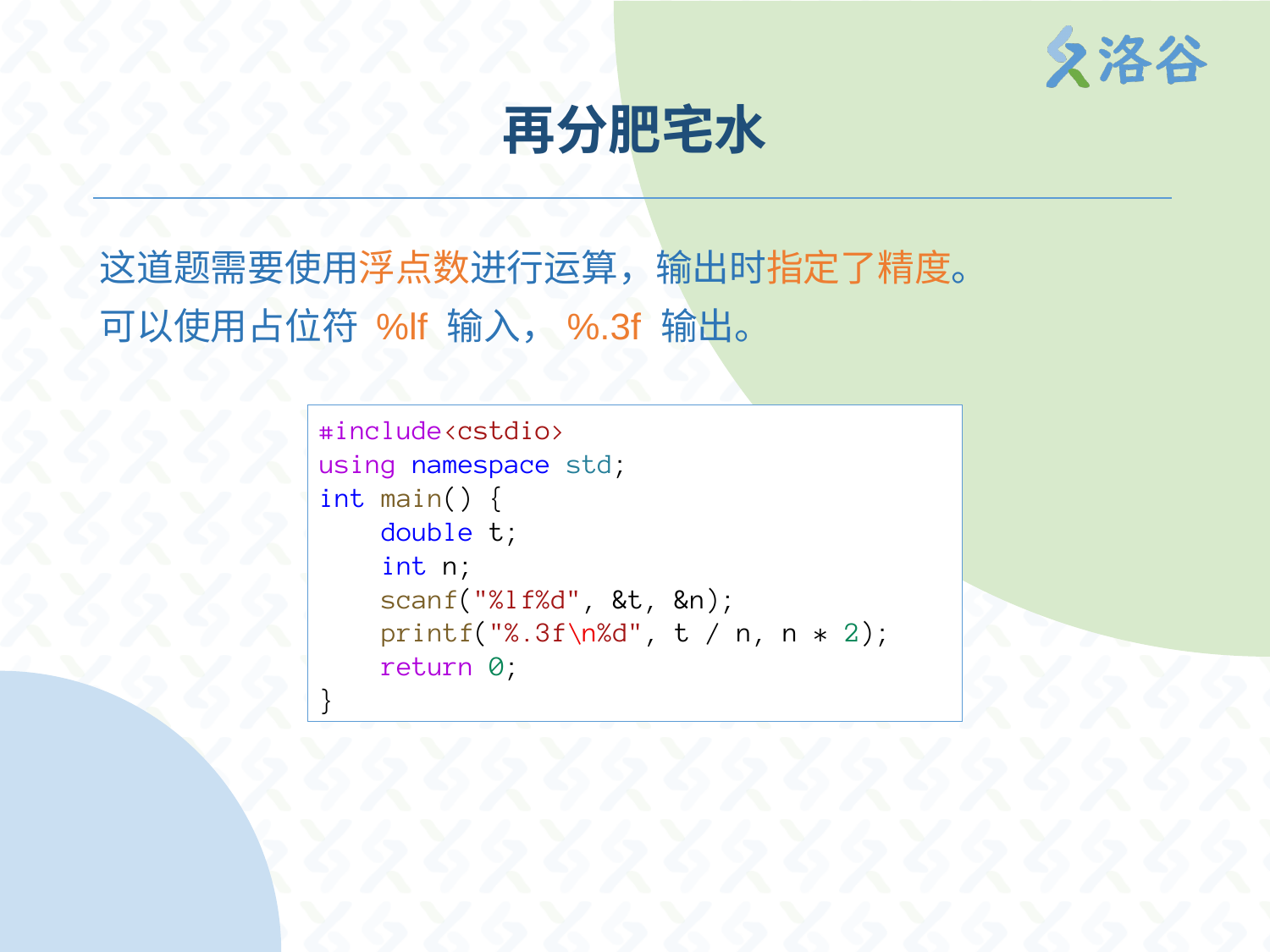

# 再分肥宅水
这道题需要使用浮点数进行运算，输出时指定了精度。
可以使用占位符 %lf 输入，%.3f 输出。

#include<cstdio>
using namespace std;
int main() {
    double t;
    int n;
    scanf("%lf%d", &t, &n);
    printf("%.3f\n%d", t / n, n * 2);
    return 0;
}